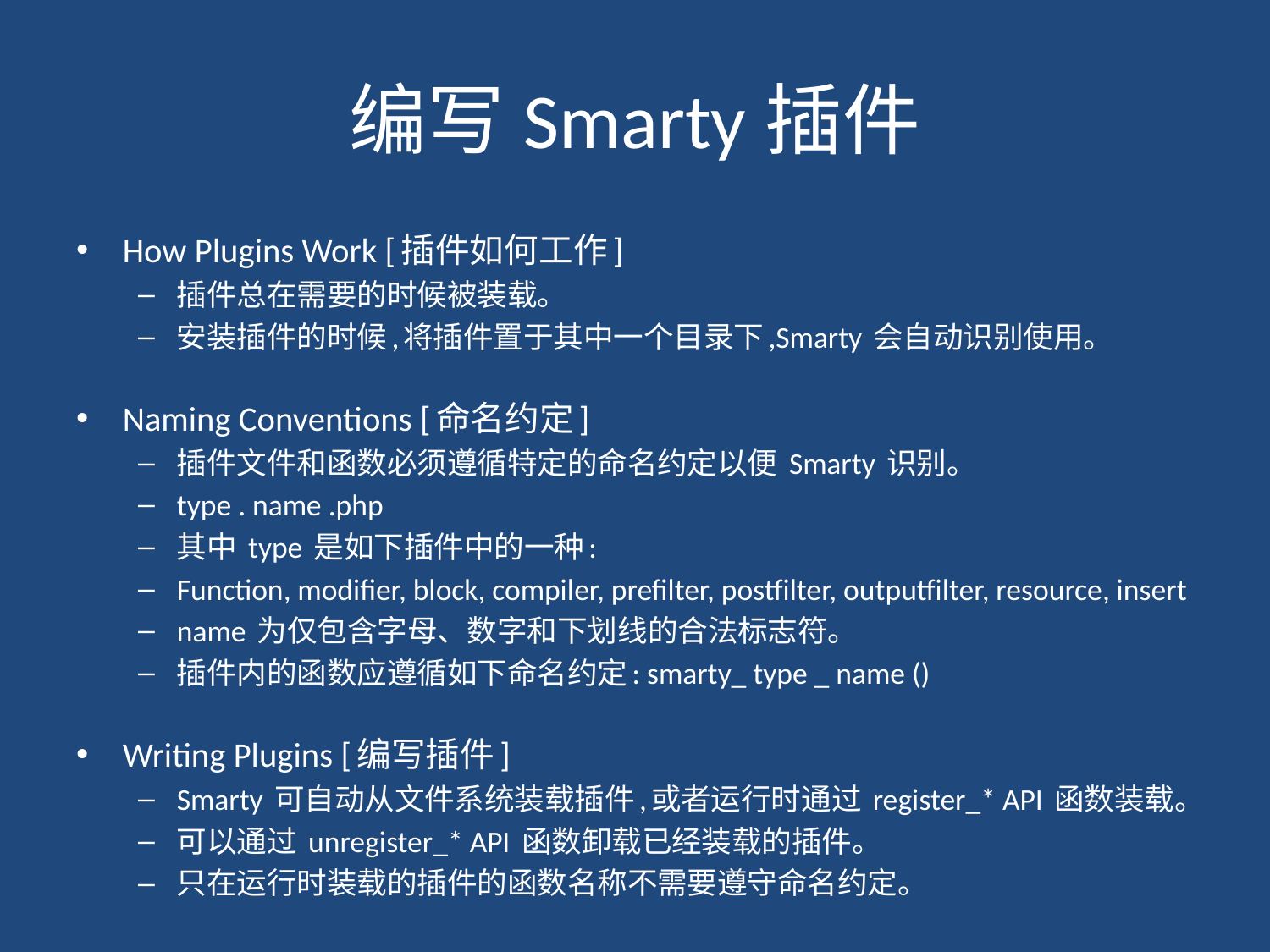

# 编写Smarty插件
How Plugins Work [插件如何工作]
插件总在需要的时候被装载。
安装插件的时候,将插件置于其中一个目录下,Smarty 会自动识别使用。
Naming Conventions [命名约定]
插件文件和函数必须遵循特定的命名约定以便 Smarty 识别。
type . name .php
其中 type 是如下插件中的一种:
Function, modifier, block, compiler, prefilter, postfilter, outputfilter, resource, insert
name 为仅包含字母、数字和下划线的合法标志符。
插件内的函数应遵循如下命名约定: smarty_ type _ name ()
Writing Plugins [编写插件]
Smarty 可自动从文件系统装载插件,或者运行时通过 register_* API 函数装载。
可以通过 unregister_* API 函数卸载已经装载的插件。
只在运行时装载的插件的函数名称不需要遵守命名约定。